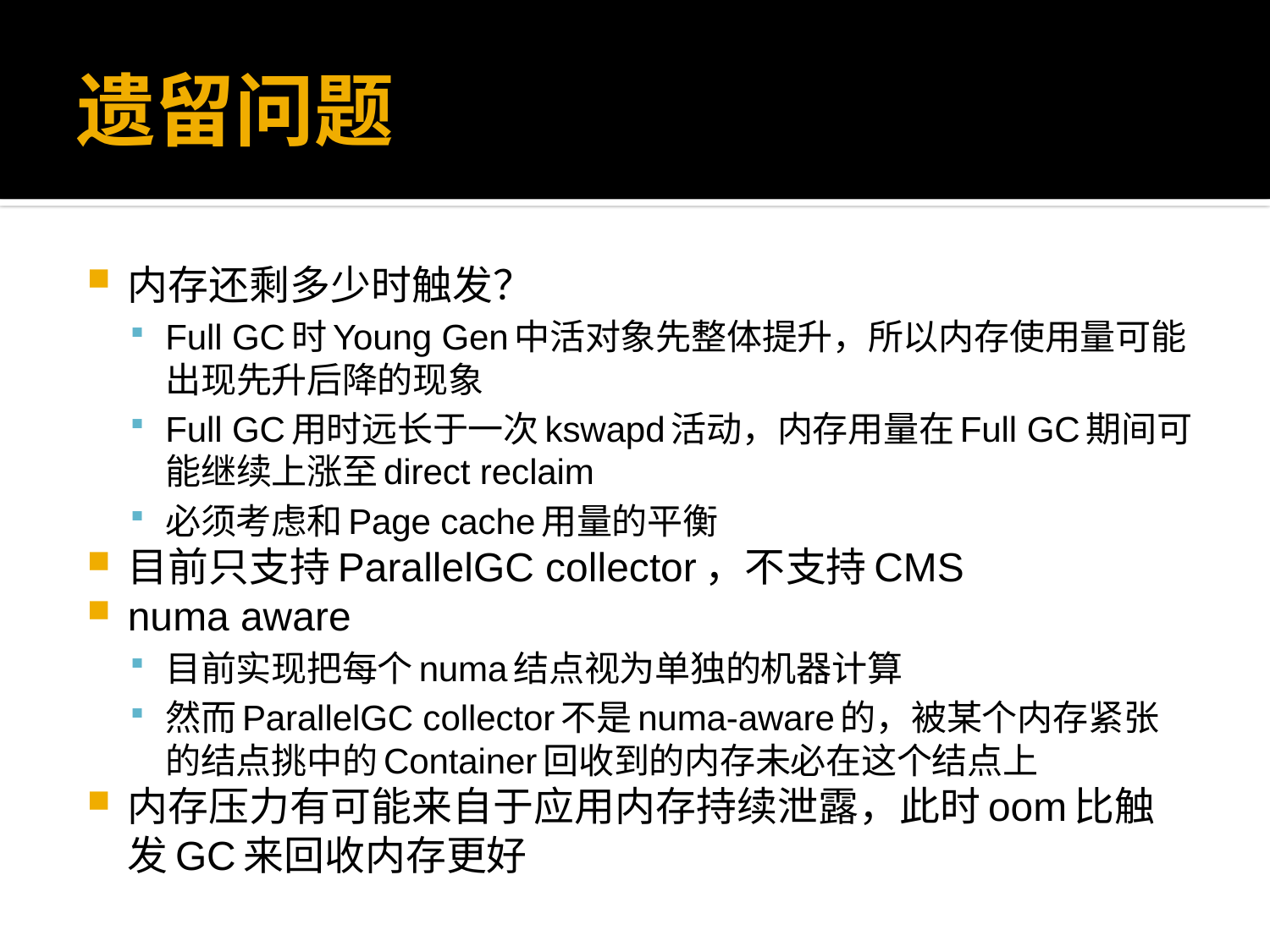

# 遗留问题
内存还剩多少时触发？
Full GC时Young Gen中活对象先整体提升，所以内存使用量可能出现先升后降的现象
Full GC用时远长于一次kswapd活动，内存用量在Full GC期间可能继续上涨至direct reclaim
必须考虑和Page cache用量的平衡
目前只支持ParallelGC collector，不支持CMS
numa aware
目前实现把每个numa结点视为单独的机器计算
然而ParallelGC collector不是numa-aware的，被某个内存紧张的结点挑中的Container回收到的内存未必在这个结点上
内存压力有可能来自于应用内存持续泄露，此时oom比触发GC来回收内存更好